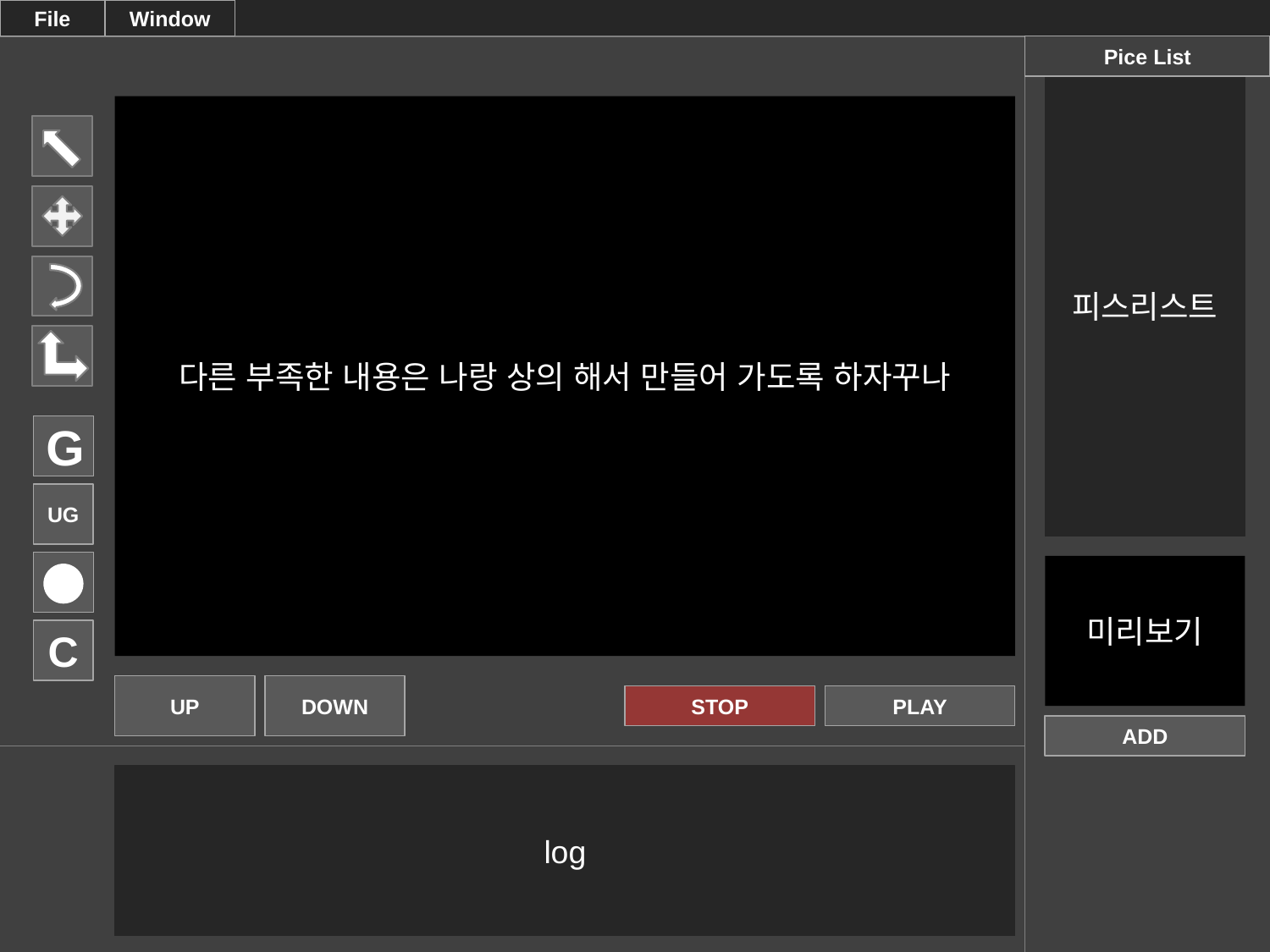

File
Window
Pice List
피스리스트
다른 부족한 내용은 나랑 상의 해서 만들어 가도록 하자꾸나

G
UG

미리보기

C
UP
DOWN
STOP
PLAY
ADD
log